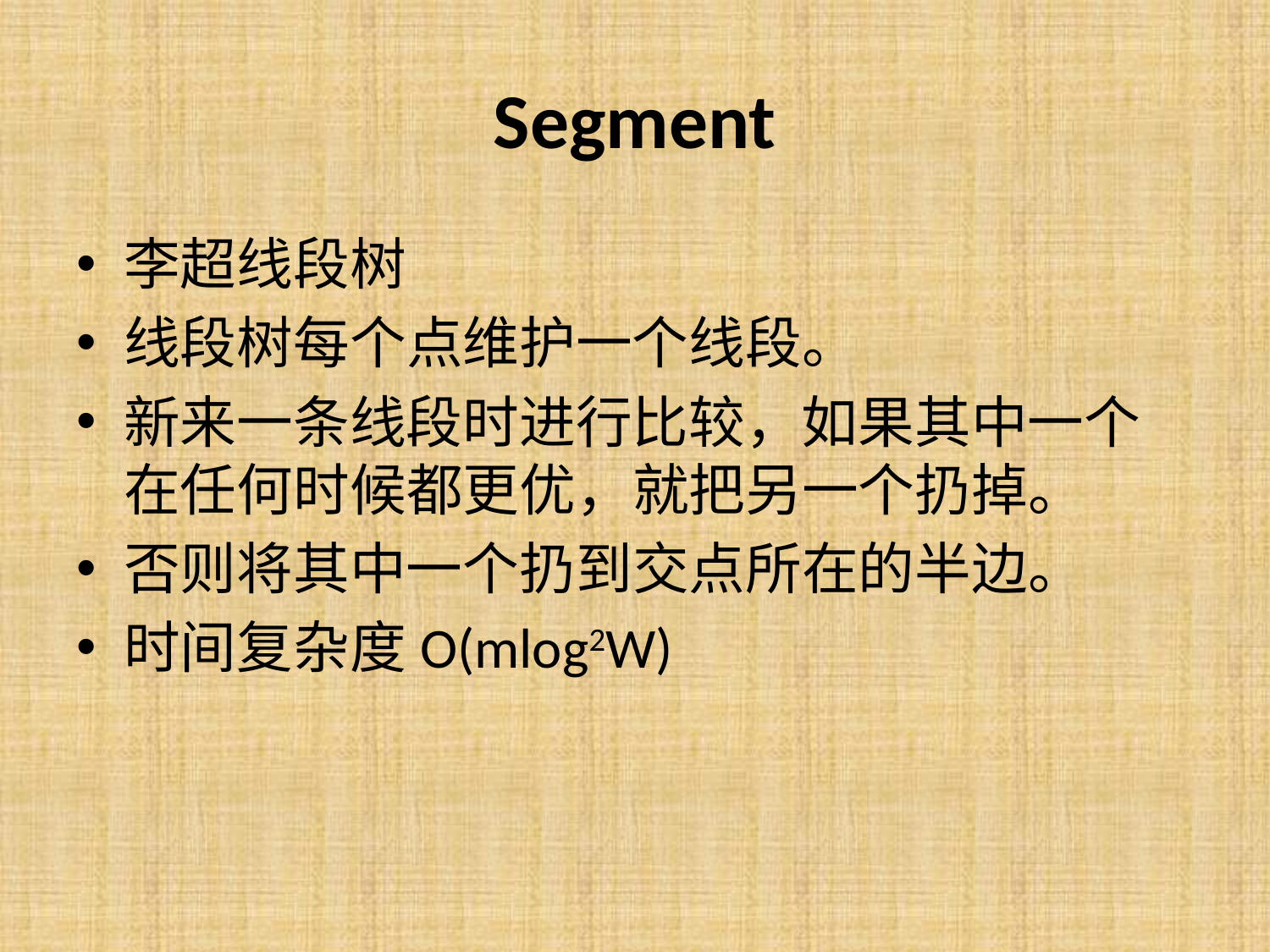

# Segment
李超线段树
线段树每个点维护一个线段。
新来一条线段时进行比较，如果其中一个在任何时候都更优，就把另一个扔掉。
否则将其中一个扔到交点所在的半边。
时间复杂度O(mlog2W)